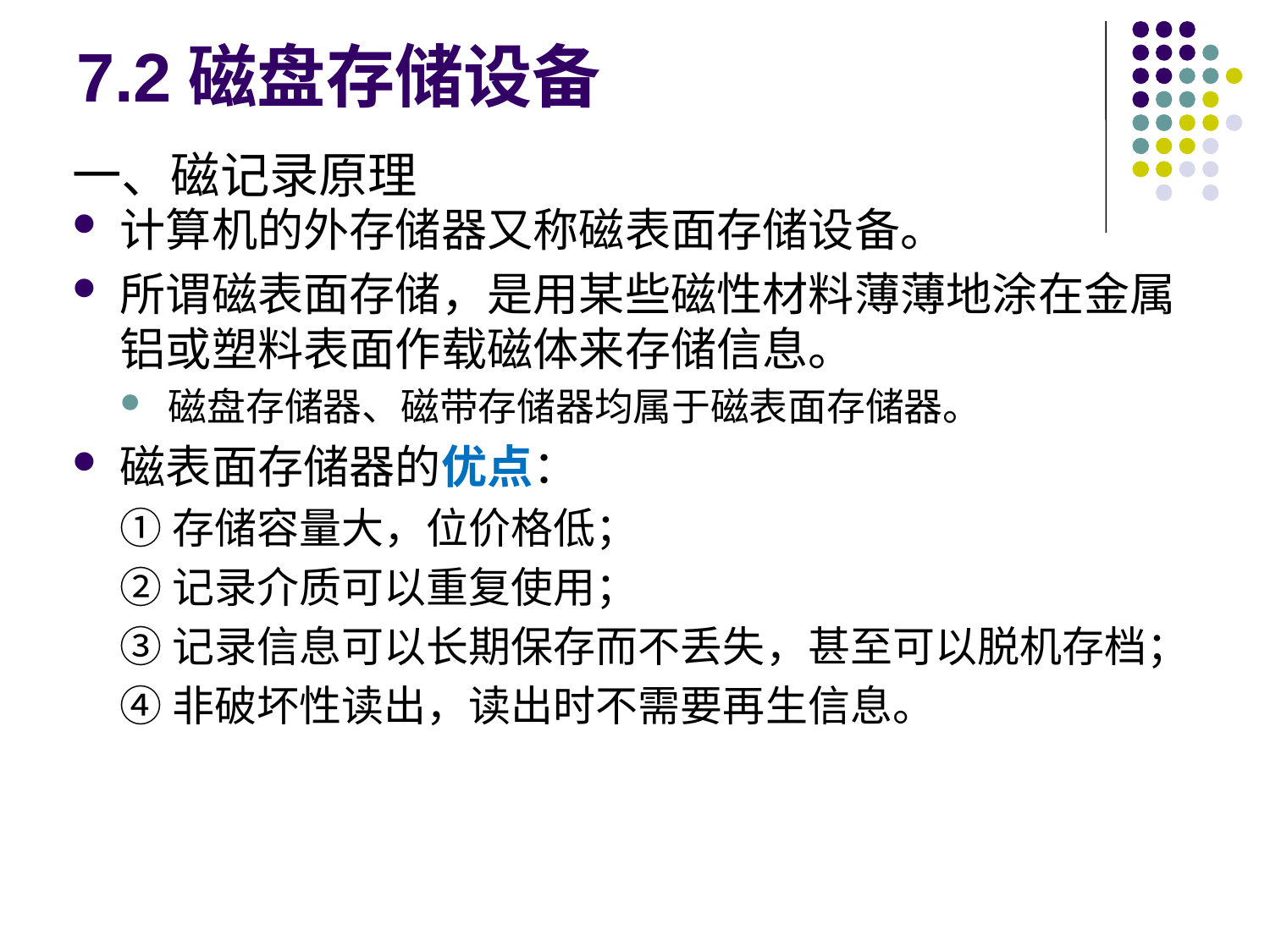

# 7.2磁盘存储设备
一、磁记录原理
计算机的外存储器又称磁表面存储设备。
所谓磁表面存储，是用某些磁性材料薄薄地涂在金属铝或塑料表面作载磁体来存储信息。
磁盘存储器、磁带存储器均属于磁表面存储器。
磁表面存储器的优点：
①存储容量大，位价格低；
②记录介质可以重复使用；
③记录信息可以长期保存而不丢失，甚至可以脱机存档；
④非破坏性读出，读出时不需要再生信息。
7